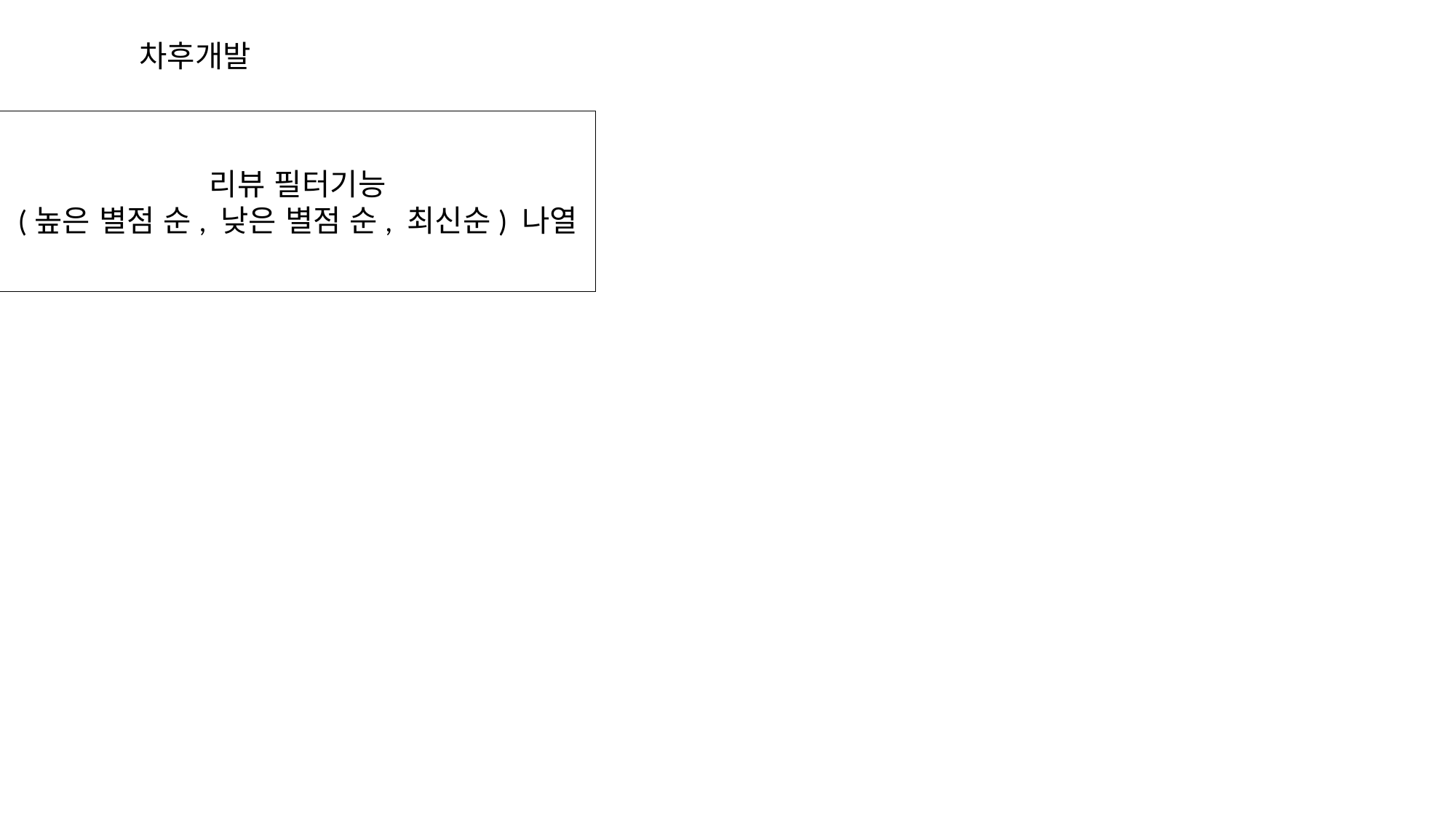

# 차후개발
리뷰 필터기능
(높은 별점 순, 낮은 별점 순, 최신순) 나열